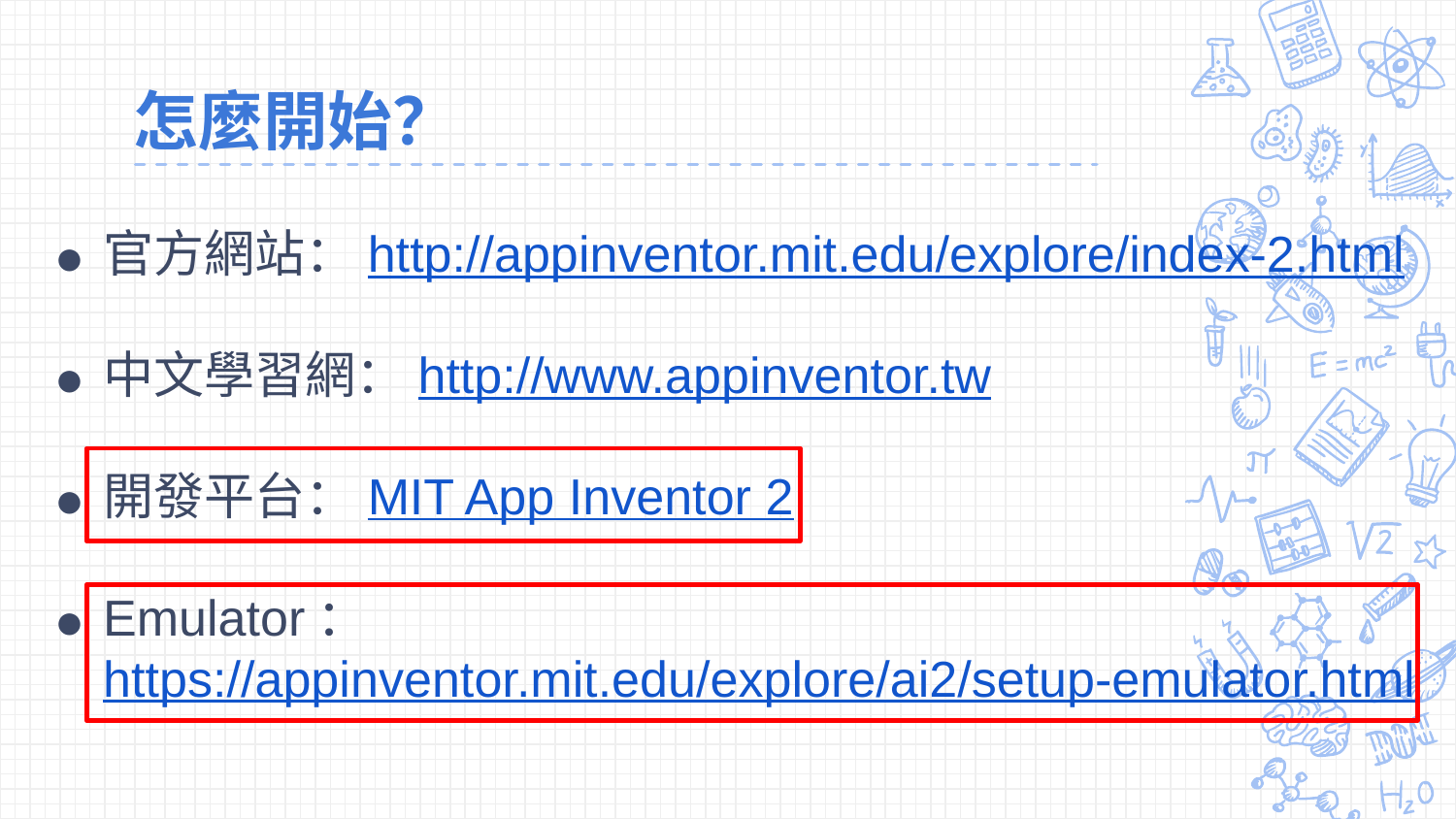

# 怎麼開始？
官方網站：http://appinventor.mit.edu/explore/index-2.html
中文學習網：http://www.appinventor.tw
開發平台：MIT App Inventor 2
Emulator：https://appinventor.mit.edu/explore/ai2/setup-emulator.html